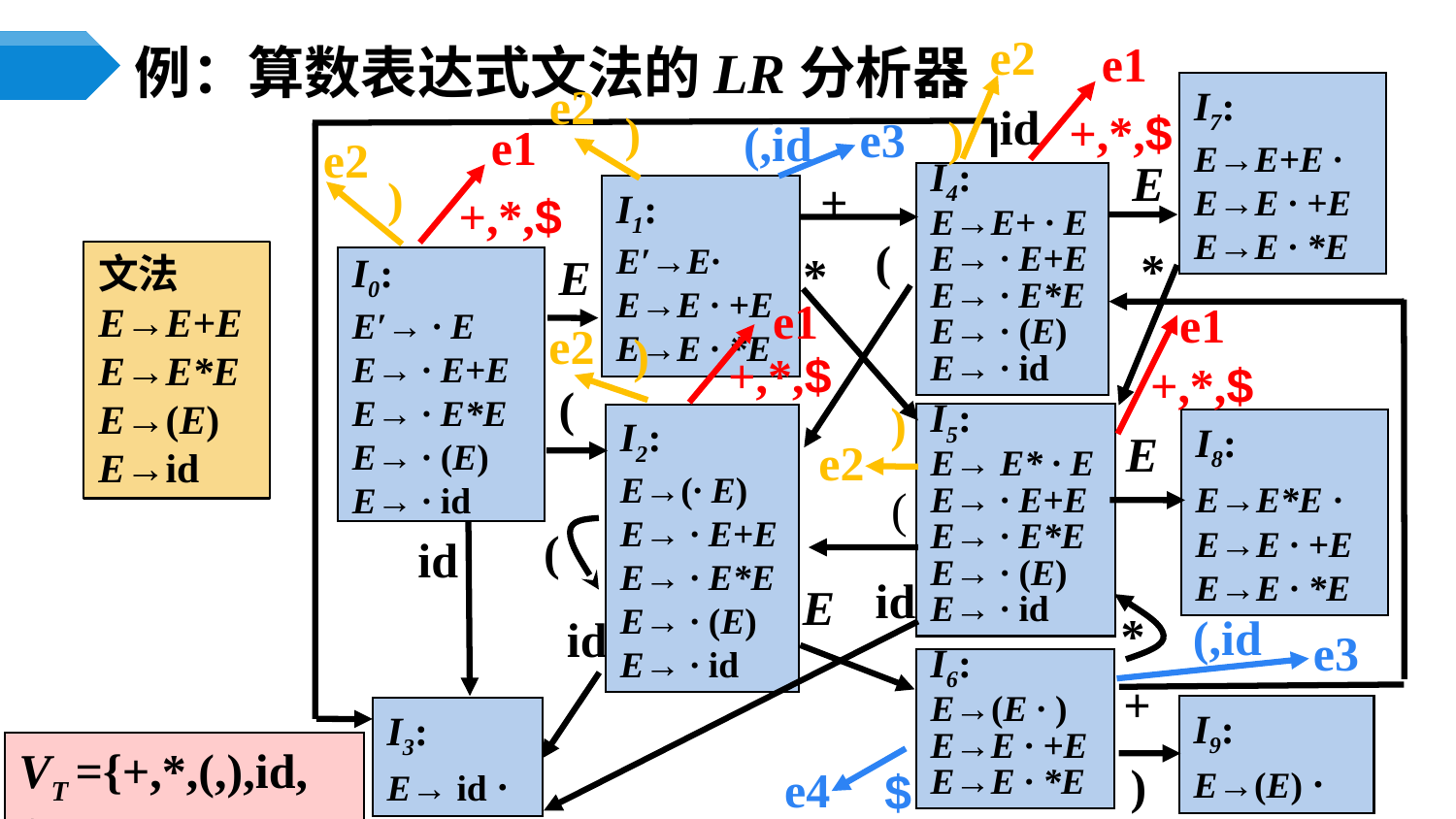

e2

)
e1

+,*,$
# 例：算数表达式文法的LR分析器
e2
)

I7:
E→E+E ·
E→E · +E
E→E · *E
id
e3
(,id

e1

+,*,$

e2
)

E
I4:
E→E+ · E
E→ · E+E
E→ · E*E
E→ · (E)
E→ · id
+
I1:
E′→E·
E→E · +E
E→E · *E

(
*

*
E
文法
E→E+E
E→E*E
E→(E)
E→id
I0:
E′→ · E
E→ · E+E
E→ · E*E
E→ · (E)
E→ · id
e1

+,*,$

e1

+,*,$

e2
)

(
)
e2

I5:
E→ E* · E
E→ · E+E
E→ · E*E
E→ · (E)
E→ · id
I2:
E→(· E)
E→ · E+E
E→ · E*E
E→ · (E)
E→ · id
I8:
E→E*E ·
E→E · +E
E→E · *E
E

(

(

id

id
E

*
(,id
e3

id

I6:
E→(E · )
E→E · +E
E→E · *E
+

I9:
E→(E) ·
I3:
E→ id ·

VT ={+,*,(,),id, $}

e4
$
)